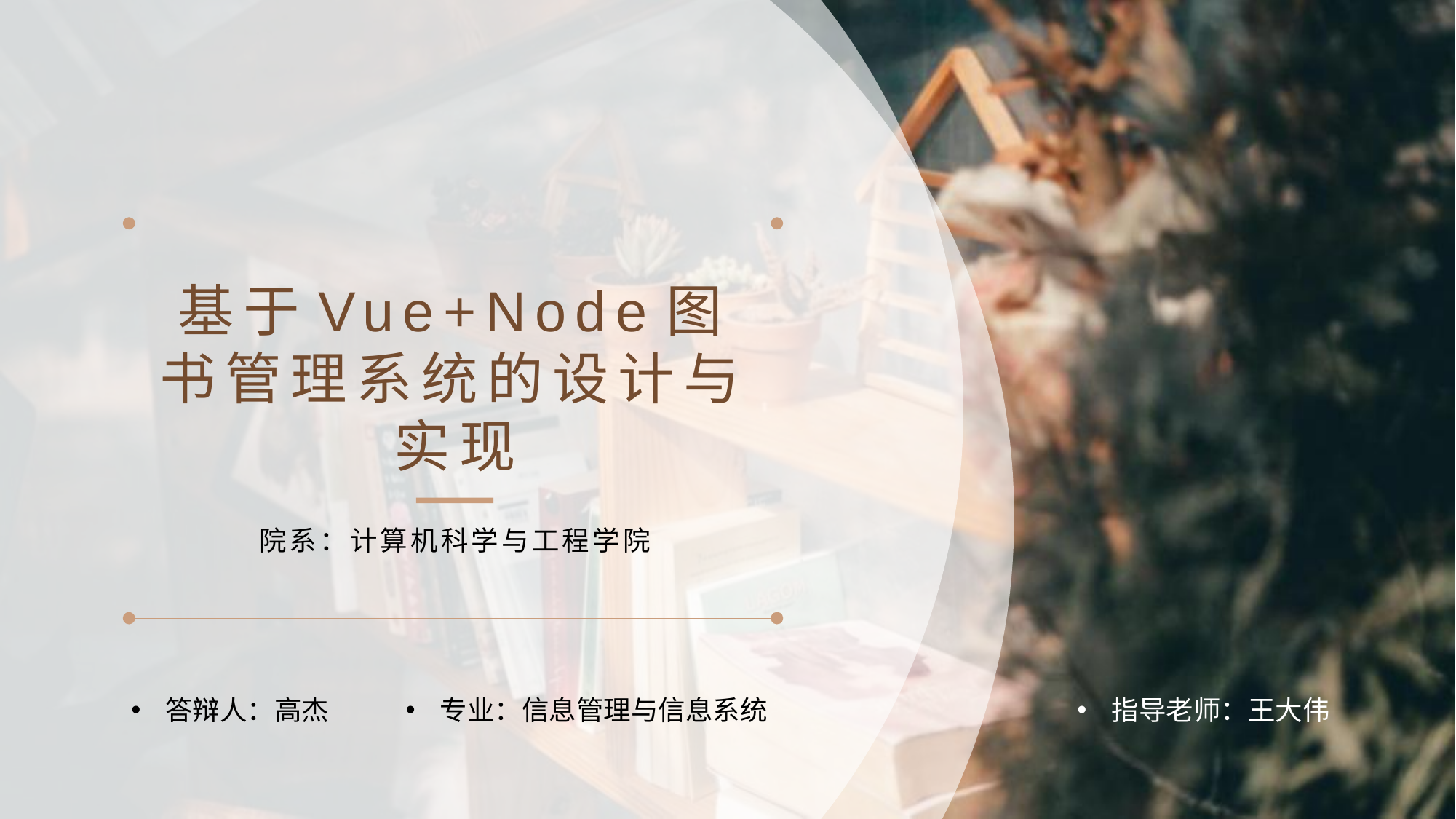

# 基于Vue+Node图书管理系统的设计与实现
院系：计算机科学与工程学院
答辩人：高杰
指导老师：王大伟
专业：信息管理与信息系统